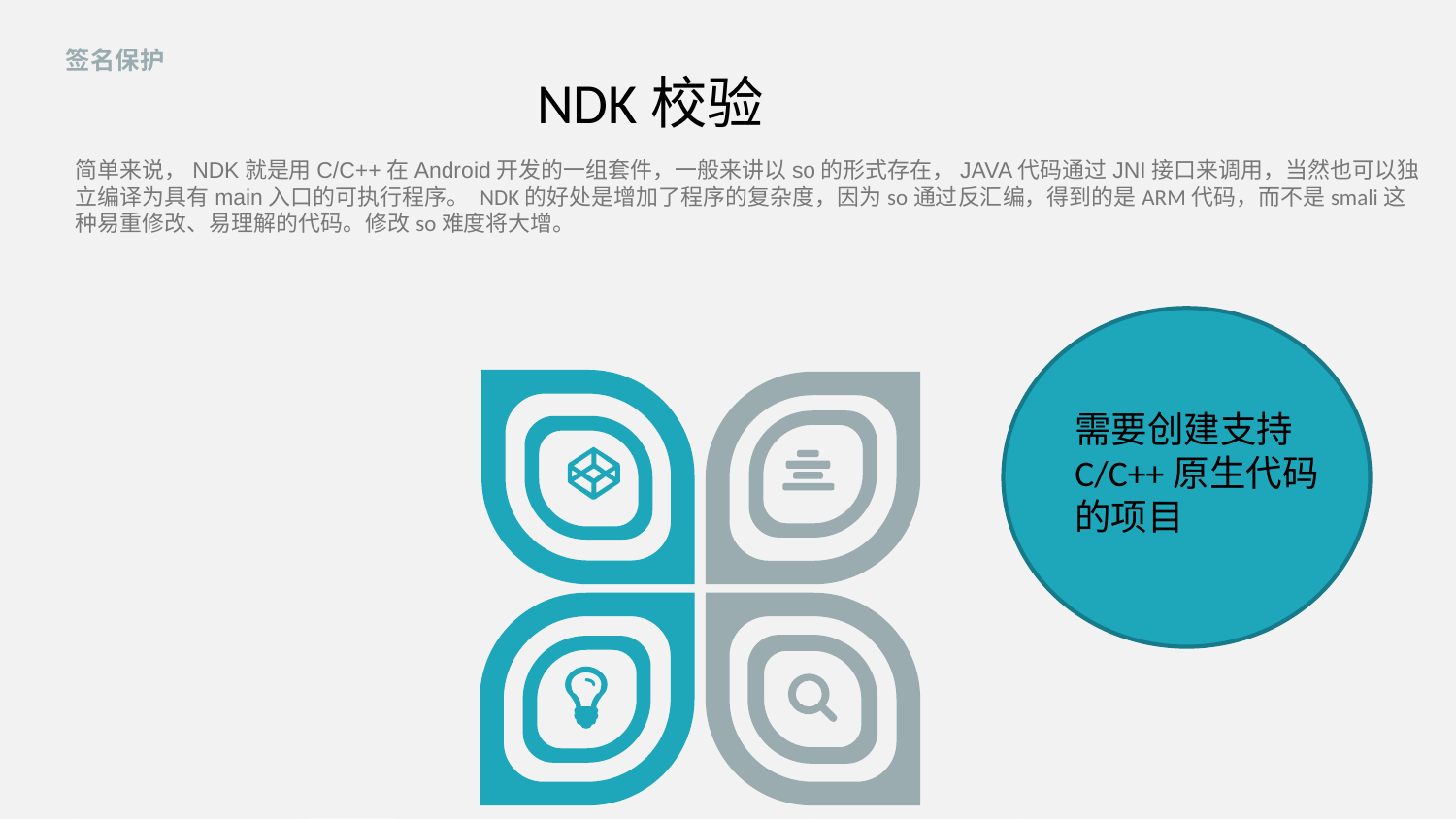

签名保护
NDK校验
简单来说，NDK就是用C/C++在Android开发的一组套件，一般来讲以so的形式存在，JAVA代码通过JNI接口来调用，当然也可以独立编译为具有main入口的可执行程序。 NDK的好处是增加了程序的复杂度，因为so通过反汇编，得到的是ARM代码，而不是smali这种易重修改、易理解的代码。修改so难度将大增。

需要创建支持C/C++原生代码的项目